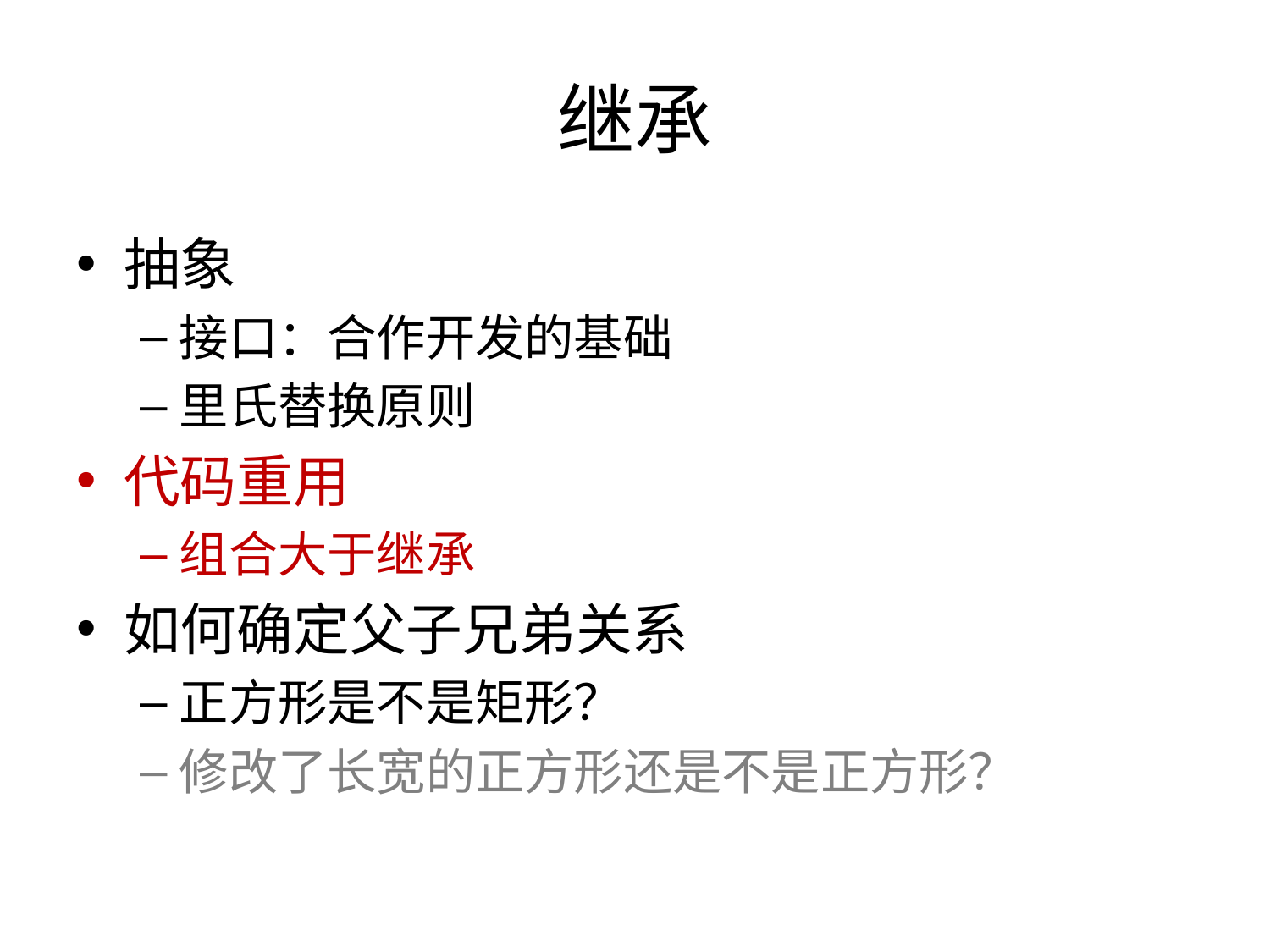

# 继承
抽象
接口：合作开发的基础
里氏替换原则
代码重用
组合大于继承
如何确定父子兄弟关系
正方形是不是矩形？
修改了长宽的正方形还是不是正方形？